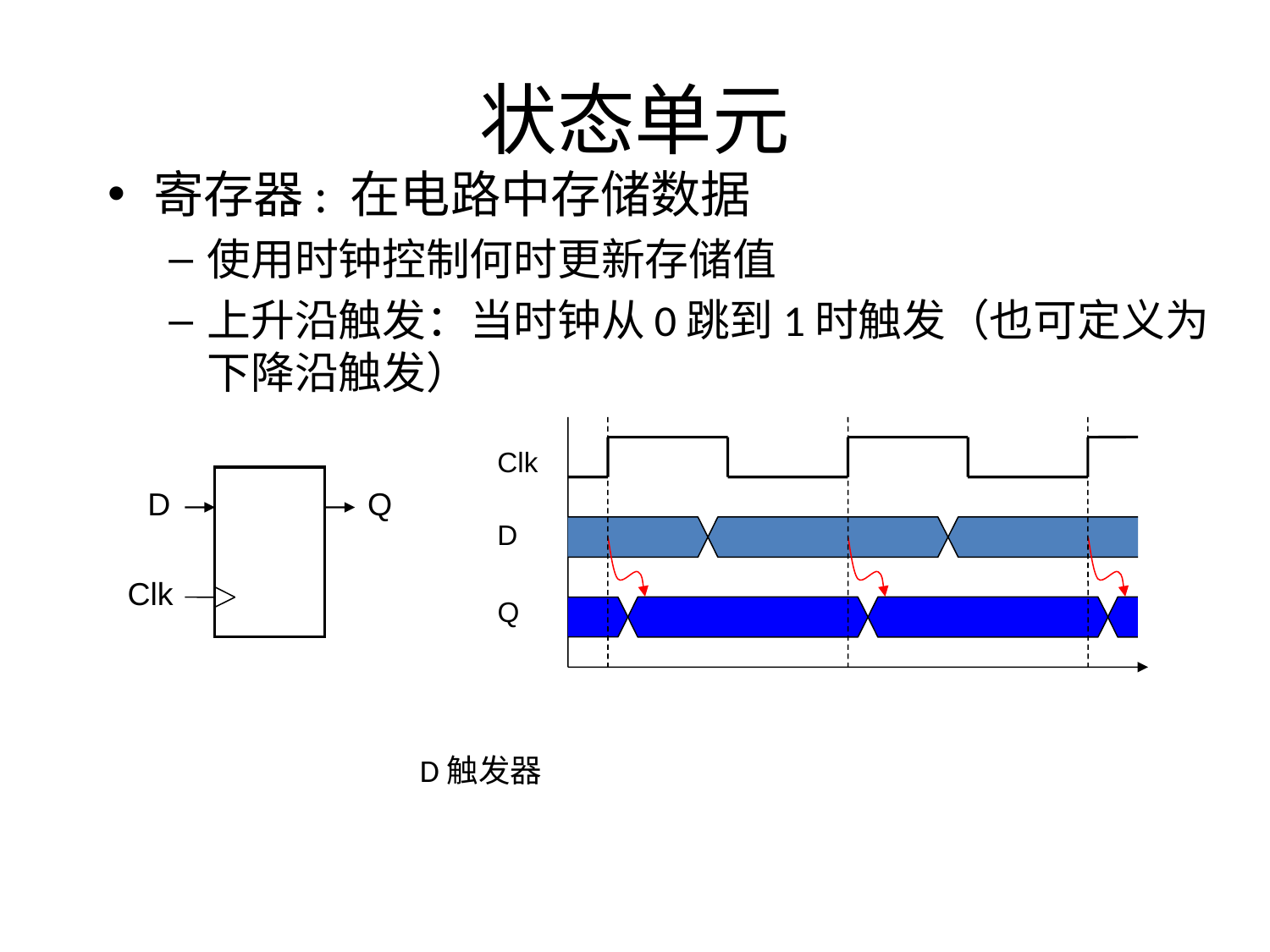

# 状态单元
寄存器: 在电路中存储数据
使用时钟控制何时更新存储值
上升沿触发：当时钟从0跳到1时触发（也可定义为下降沿触发）

Clk

D

Q

D
Q

Clk

D触发器